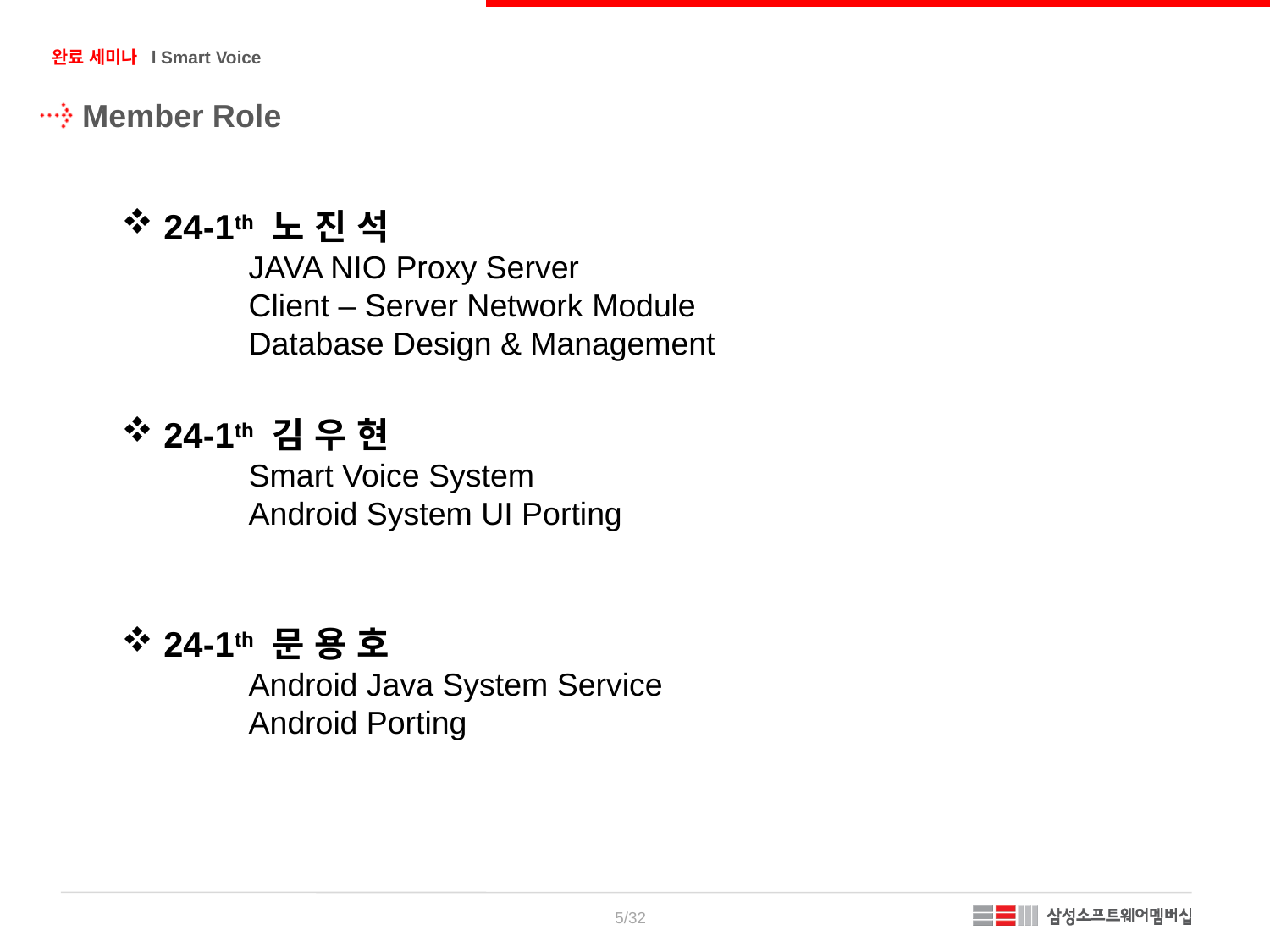

Member Role
 24-1th 노 진 석
	JAVA NIO Proxy Server
	Client – Server Network Module
	Database Design & Management
 24-1th 김 우 현
	Smart Voice System
	Android System UI Porting

 24-1th 문 용 호
	Android Java System Service
	Android Porting